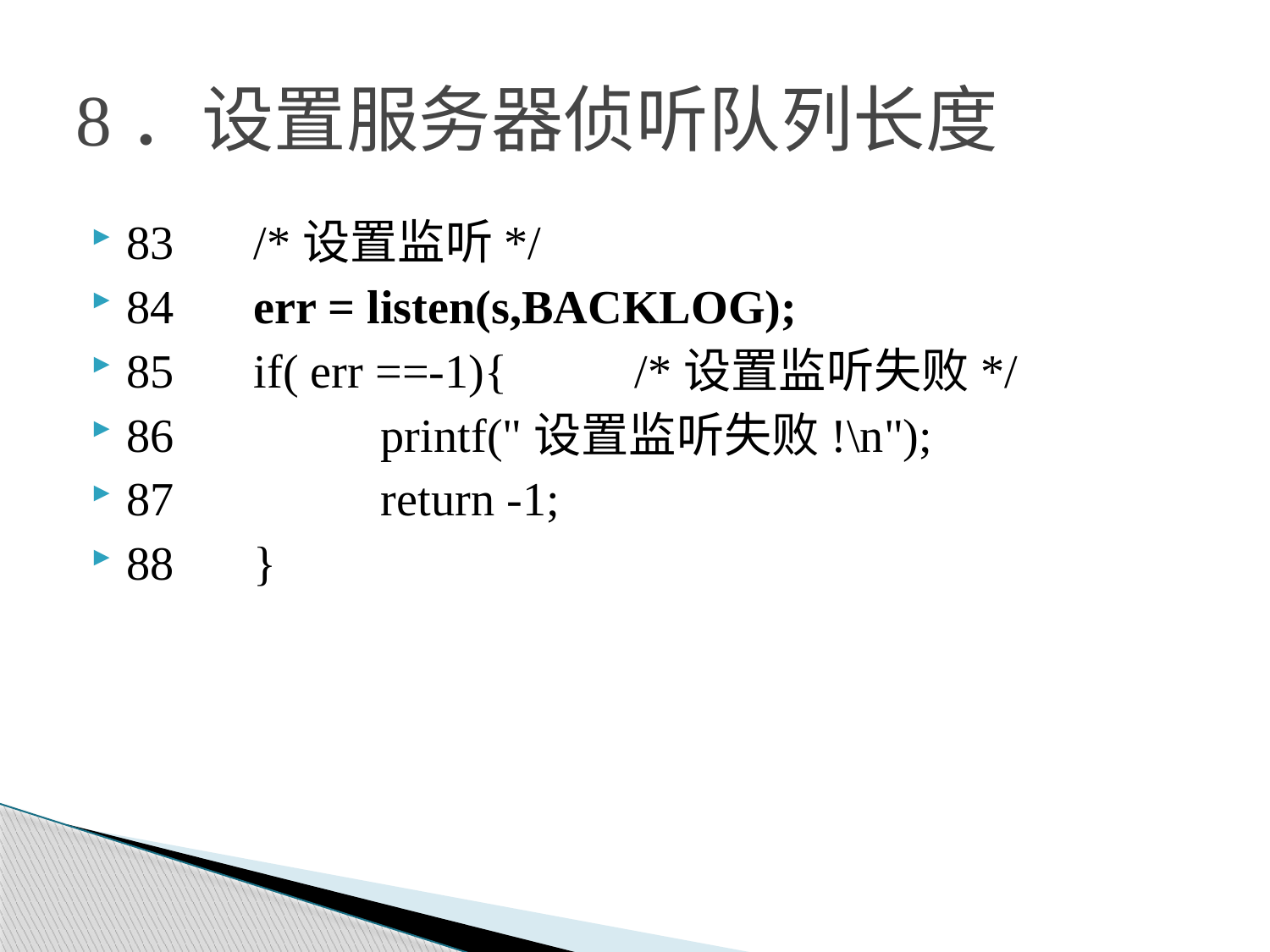

# 8．设置服务器侦听队列长度
83	/*设置监听*/
84	err = listen(s,BACKLOG);
85	if( err ==-1){ 	/*设置监听失败*/
86		printf("设置监听失败!\n");
87		return -1;
88	}